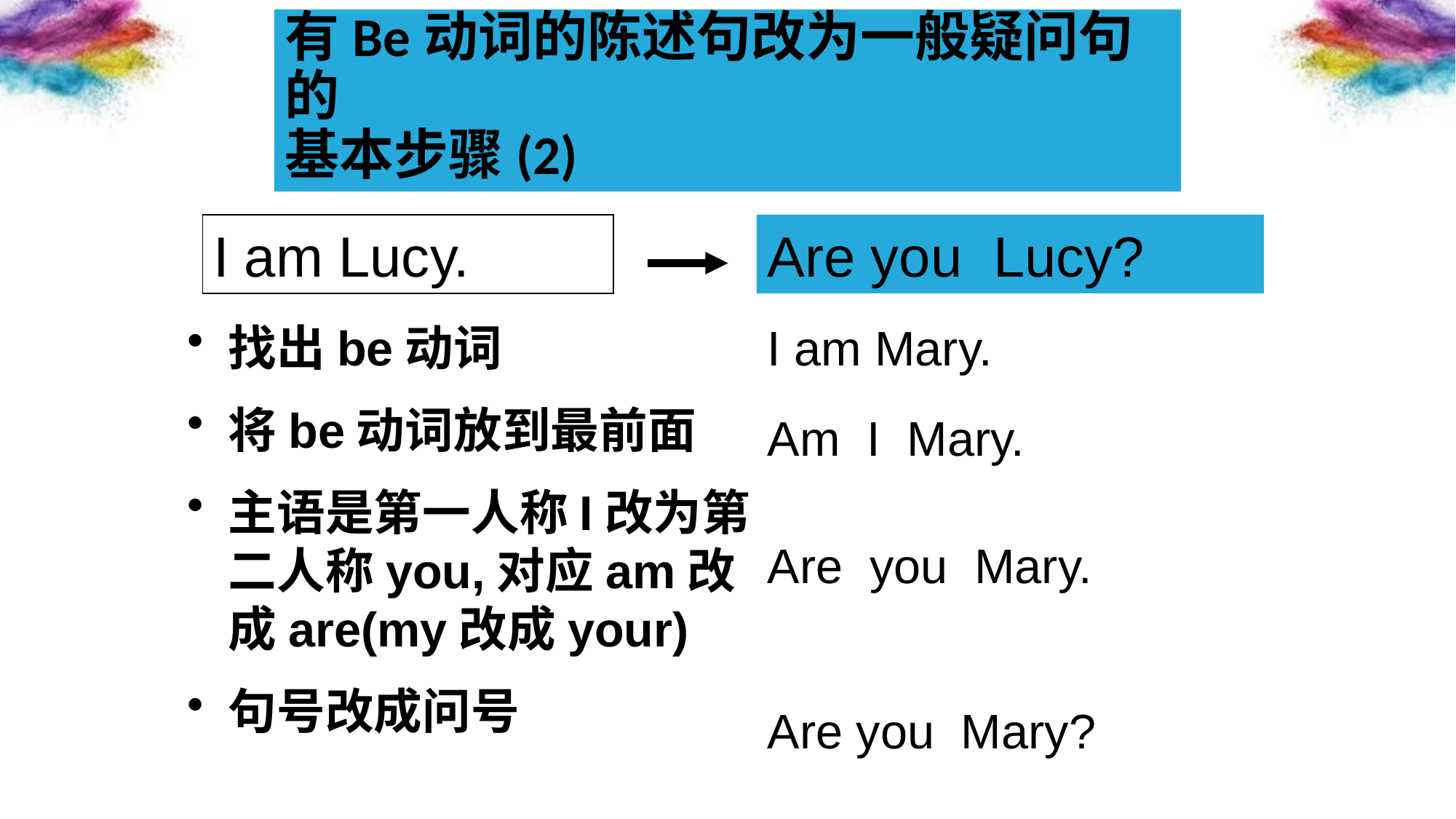

有Be动词的陈述句改为一般疑问句的
基本步骤(2)
I am Lucy.
Are you  Lucy?
找出be动词
将be动词放到最前面
主语是第一人称I改为第二人称you,对应am改成are(my改成your)
句号改成问号
I am Mary.
Am  I  Mary.
Are  you  Mary.
Are you  Mary?